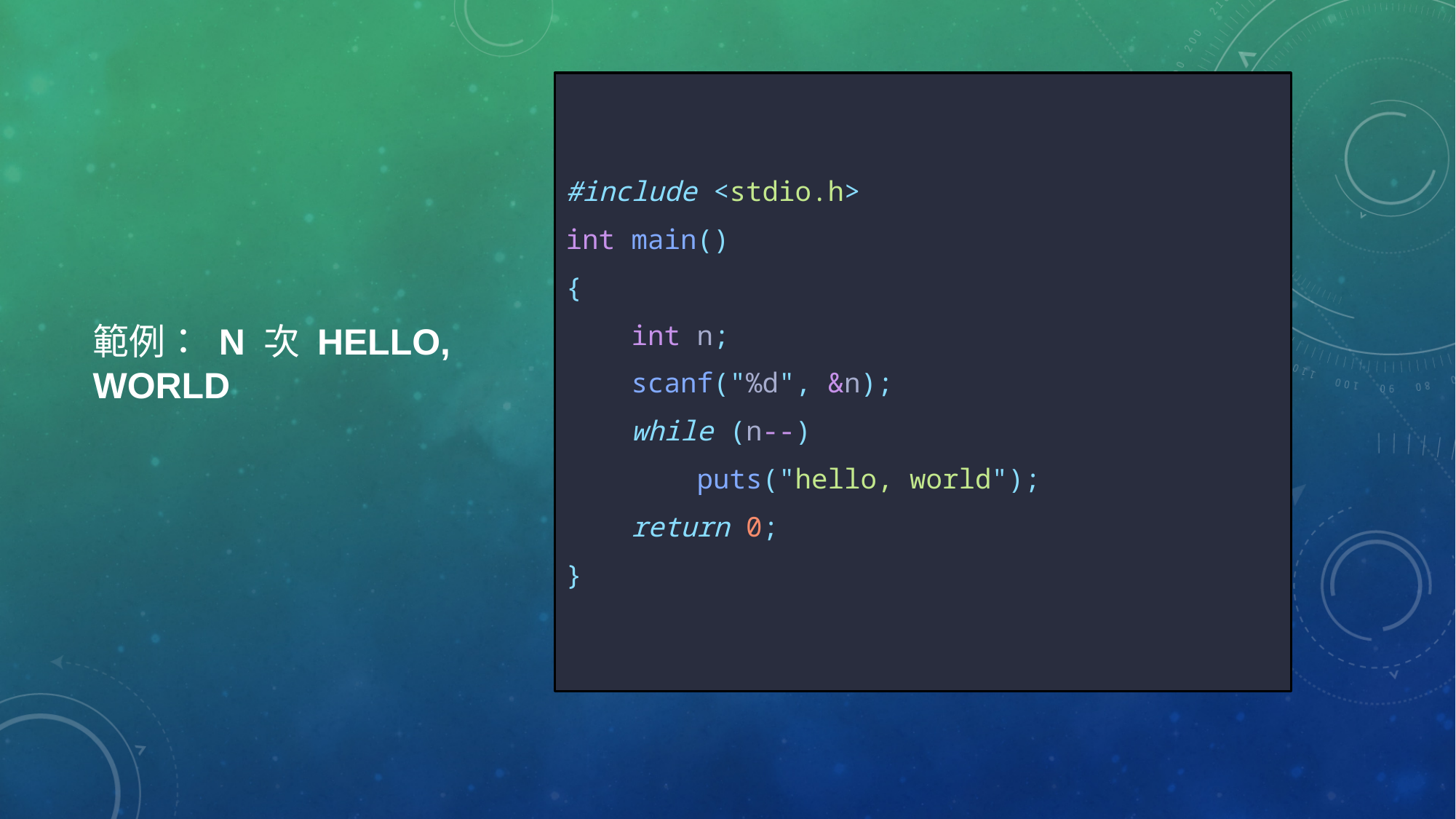

#include <stdio.h>
int main()
{
    int n;
    scanf("%d", &n);
    while (n--)
        puts("hello, world");
    return 0;
}
# 範例： n 次 hello, world